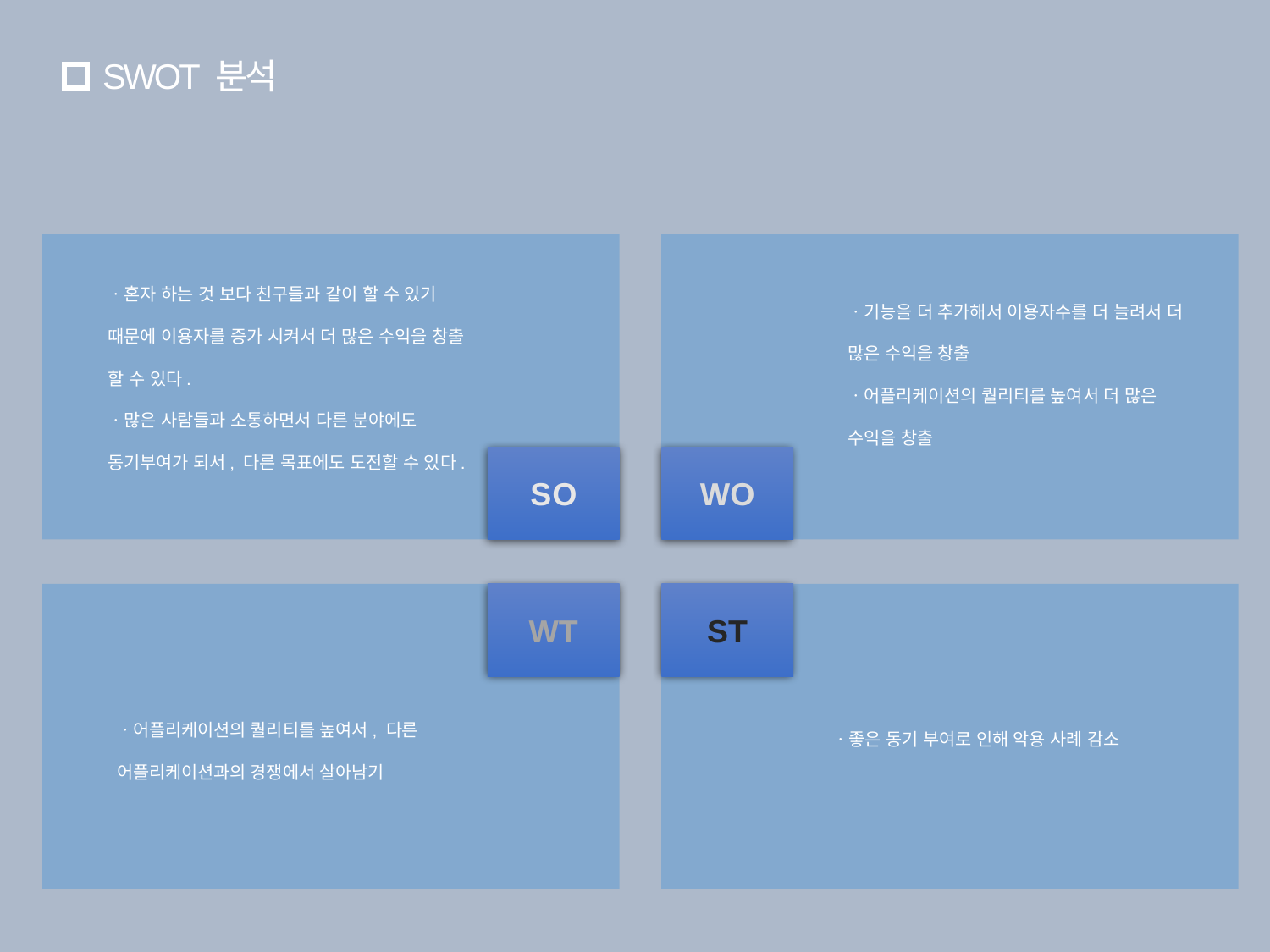

# SWOT 분석

ㆍ혼자 하는 것 보다 친구들과 같이 할 수 있기 때문에 이용자를 증가 시켜서 더 많은 수익을 창출 할 수 있다.
ㆍ많은 사람들과 소통하면서 다른 분야에도 동기부여가 되서, 다른 목표에도 도전할 수 있다.
ㆍ기능을 더 추가해서 이용자수를 더 늘려서 더 많은 수익을 창출
ㆍ어플리케이션의 퀄리티를 높여서 더 많은 수익을 창출
SO
WO

WT
ST

ㆍ어플리케이션의 퀄리티를 높여서, 다른 어플리케이션과의 경쟁에서 살아남기
ㆍ좋은 동기 부여로 인해 악용 사례 감소